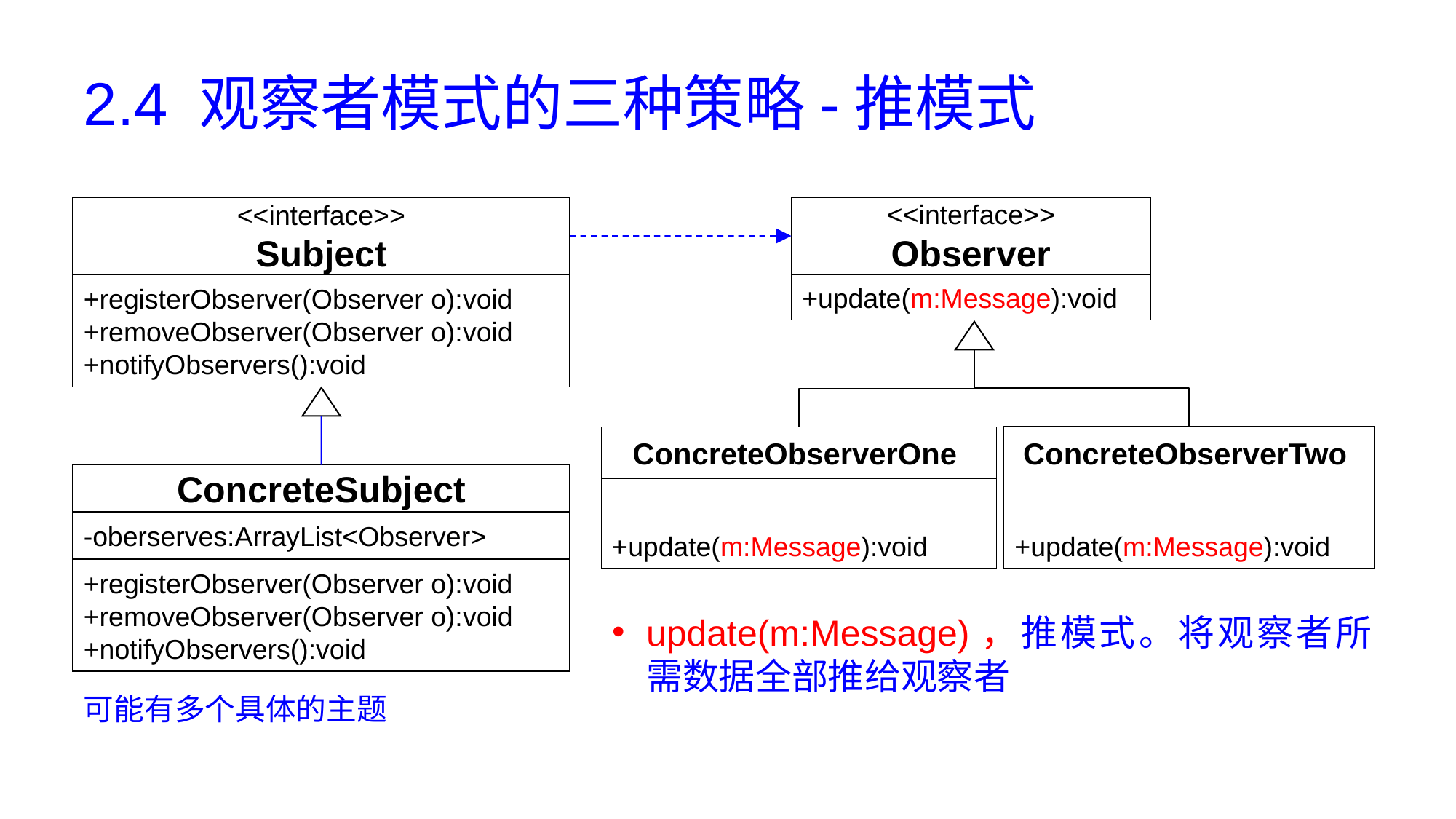

# 2.4 观察者模式的三种策略-推模式
<<interface>>
Subject
+registerObserver(Observer o):void
+removeObserver(Observer o):void
+notifyObservers():void
<<interface>>
Observer
+update(m:Message):void

ConcreteObserverTwo

+update(m:Message):void
ConcreteObserverOne

+update(m:Message):void
ConcreteSubject
+registerObserver(Observer o):void
+removeObserver(Observer o):void
+notifyObservers():void
-oberserves:ArrayList<Observer>
update(m:Message)，推模式。将观察者所需数据全部推给观察者
可能有多个具体的主题
30